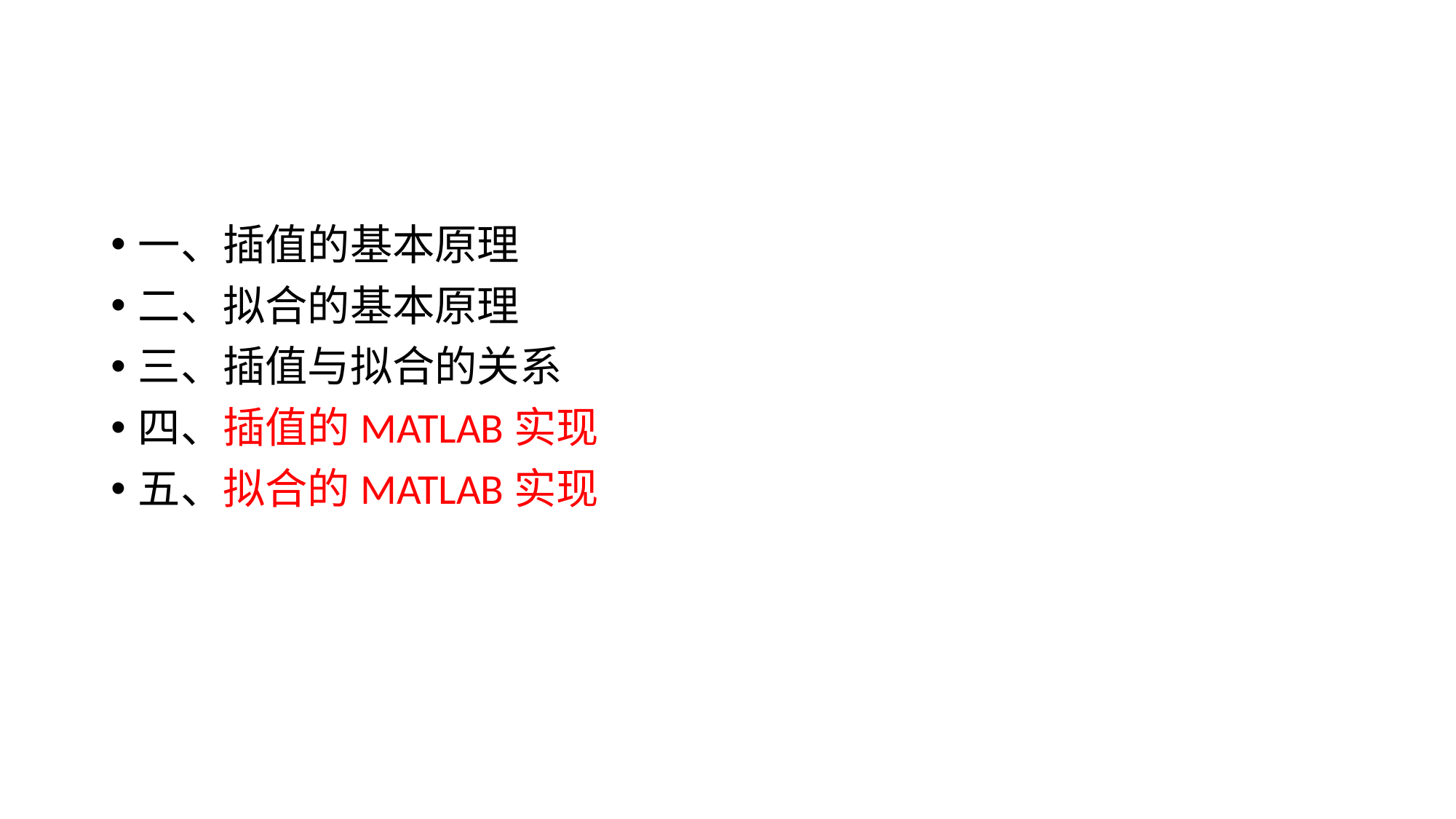

一、插值的基本原理
二、拟合的基本原理
三、插值与拟合的关系
四、插值的MATLAB实现
五、拟合的MATLAB实现